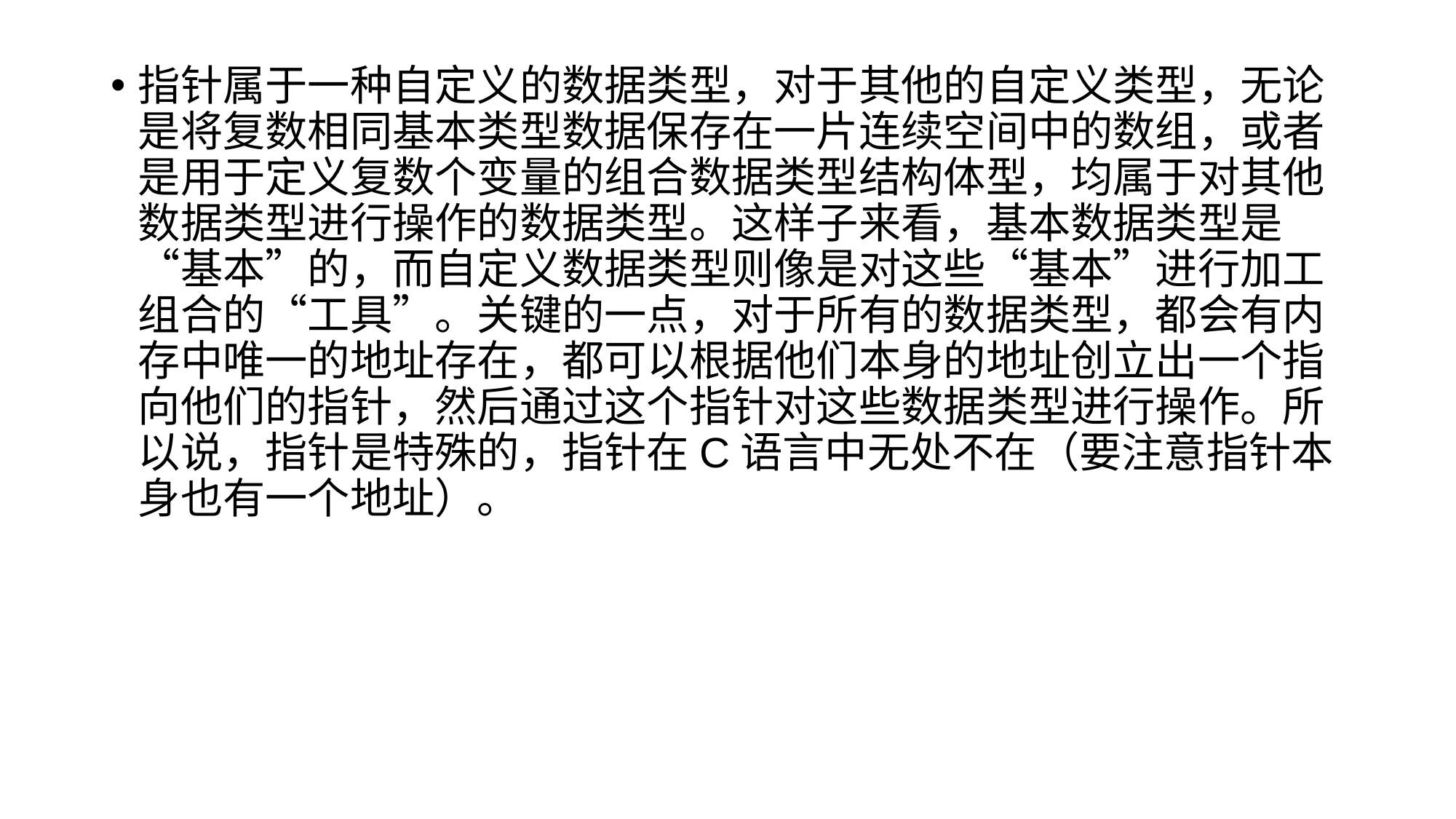

指针属于一种自定义的数据类型，对于其他的自定义类型，无论是将复数相同基本类型数据保存在一片连续空间中的数组，或者是用于定义复数个变量的组合数据类型结构体型，均属于对其他数据类型进行操作的数据类型。这样子来看，基本数据类型是“基本”的，而自定义数据类型则像是对这些“基本”进行加工组合的“工具”。关键的一点，对于所有的数据类型，都会有内存中唯一的地址存在，都可以根据他们本身的地址创立出一个指向他们的指针，然后通过这个指针对这些数据类型进行操作。所以说，指针是特殊的，指针在C语言中无处不在（要注意指针本身也有一个地址）。